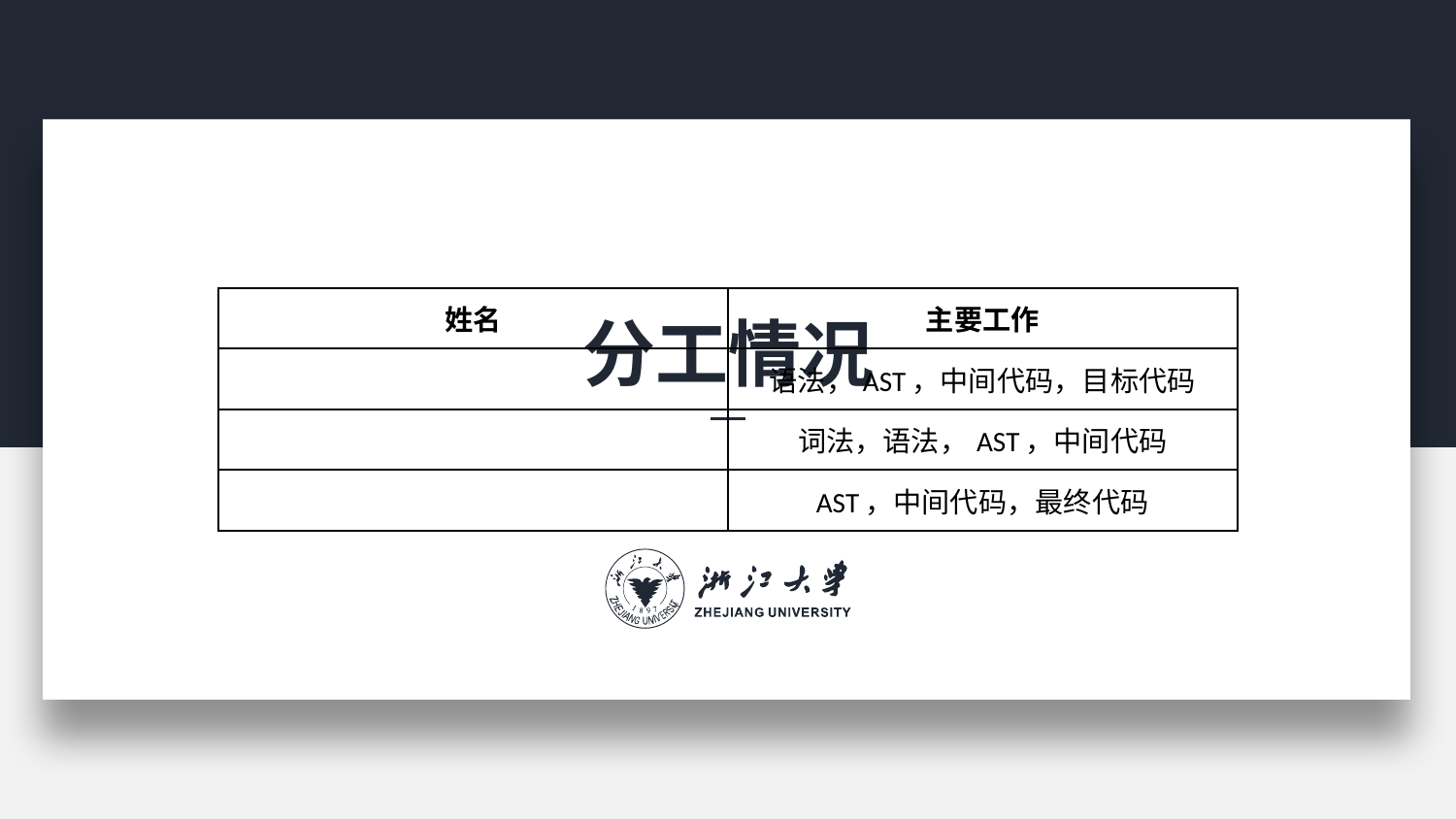

| 姓名 | 主要工作 |
| --- | --- |
|  | 语法，AST，中间代码，目标代码 |
|  | 词法，语法，AST，中间代码 |
|  | AST，中间代码，最终代码 |
分工情况